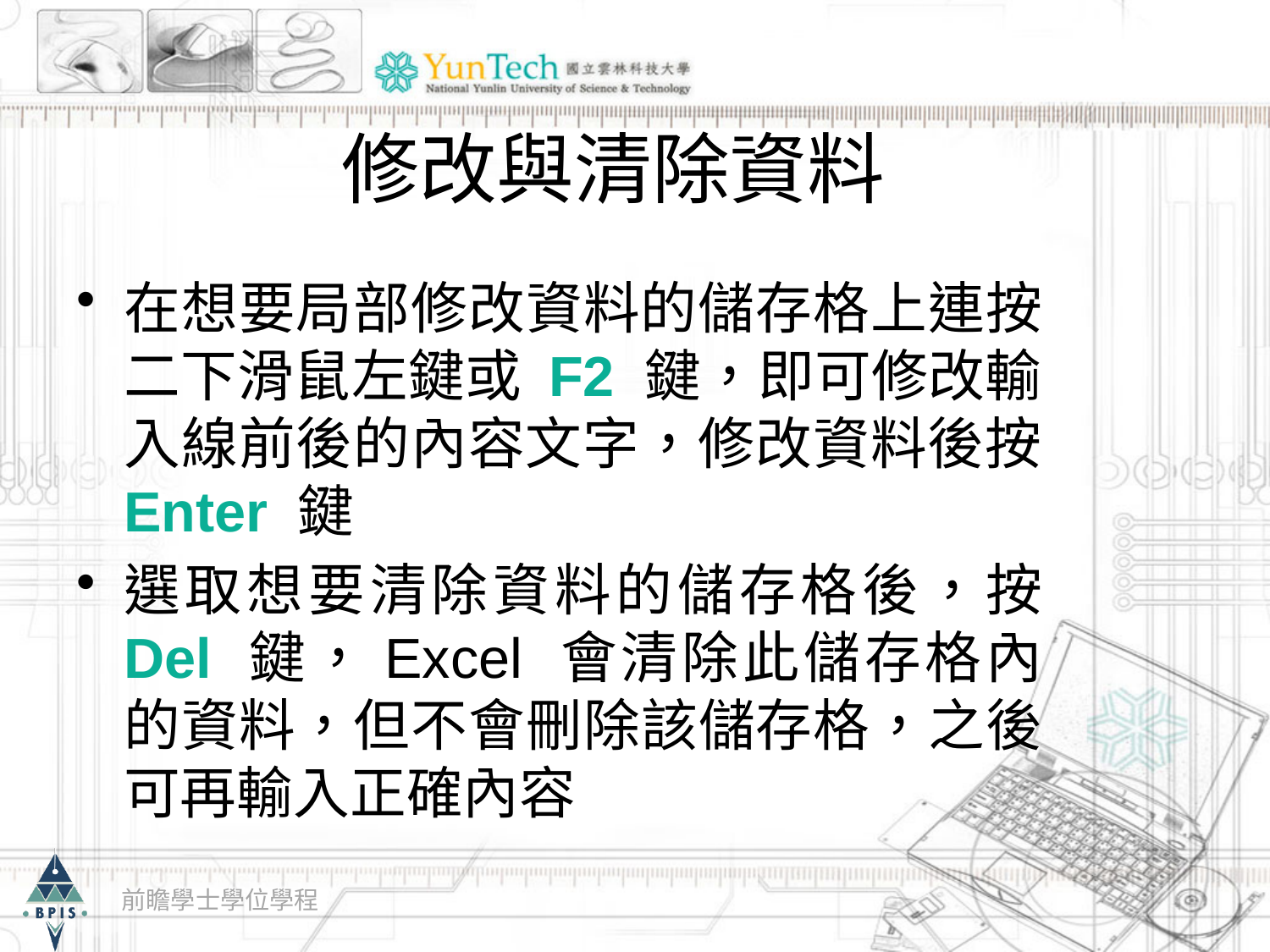

# 修改與清除資料
在想要局部修改資料的儲存格上連按二下滑鼠左鍵或 F2 鍵，即可修改輸入線前後的內容文字，修改資料後按 Enter 鍵
選取想要清除資料的儲存格後，按 Del 鍵，Excel 會清除此儲存格內的資料，但不會刪除該儲存格，之後可再輸入正確內容